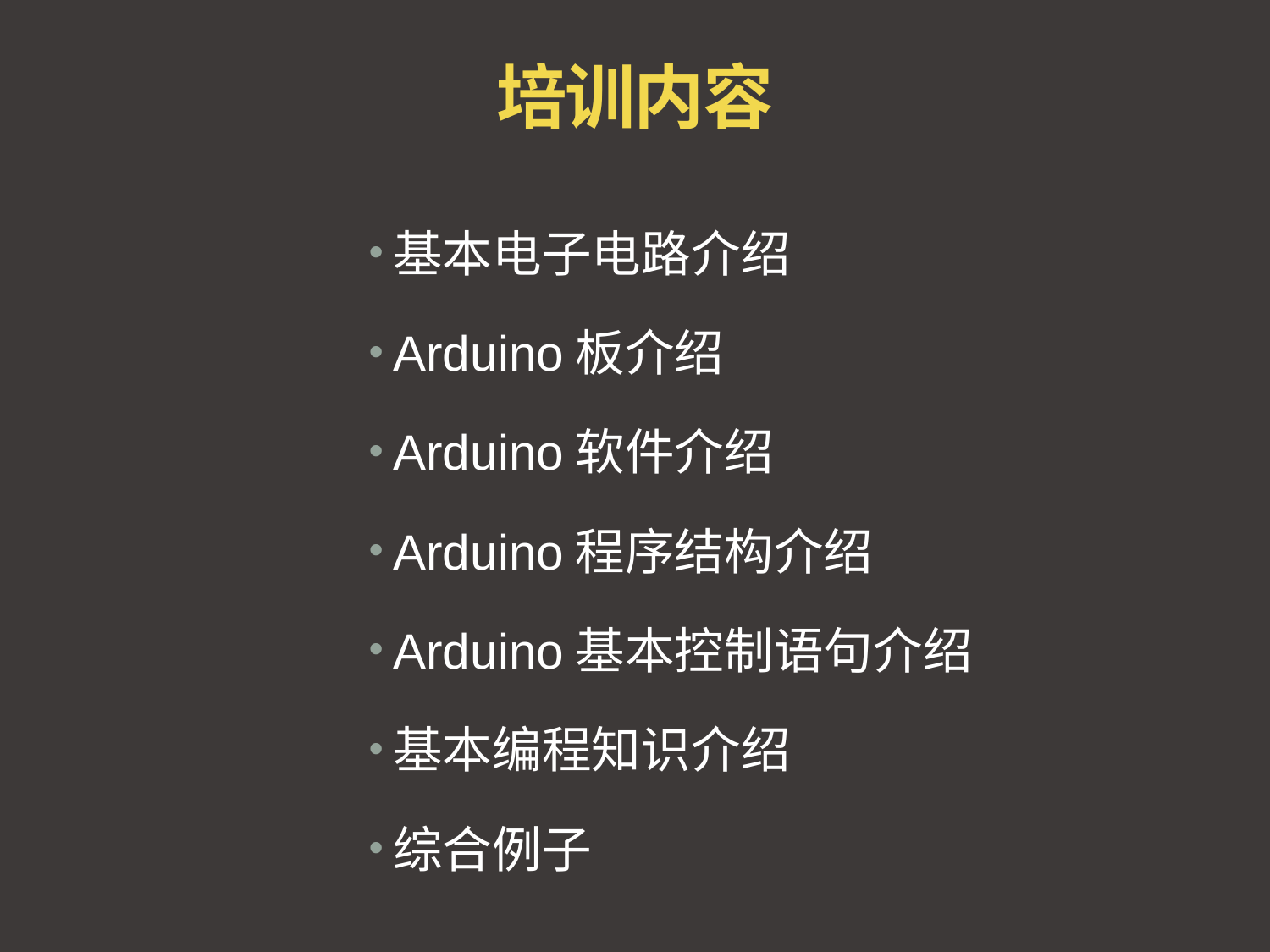

# 培训内容
基本电子电路介绍
Arduino板介绍
Arduino软件介绍
Arduino程序结构介绍
Arduino基本控制语句介绍
基本编程知识介绍
综合例子